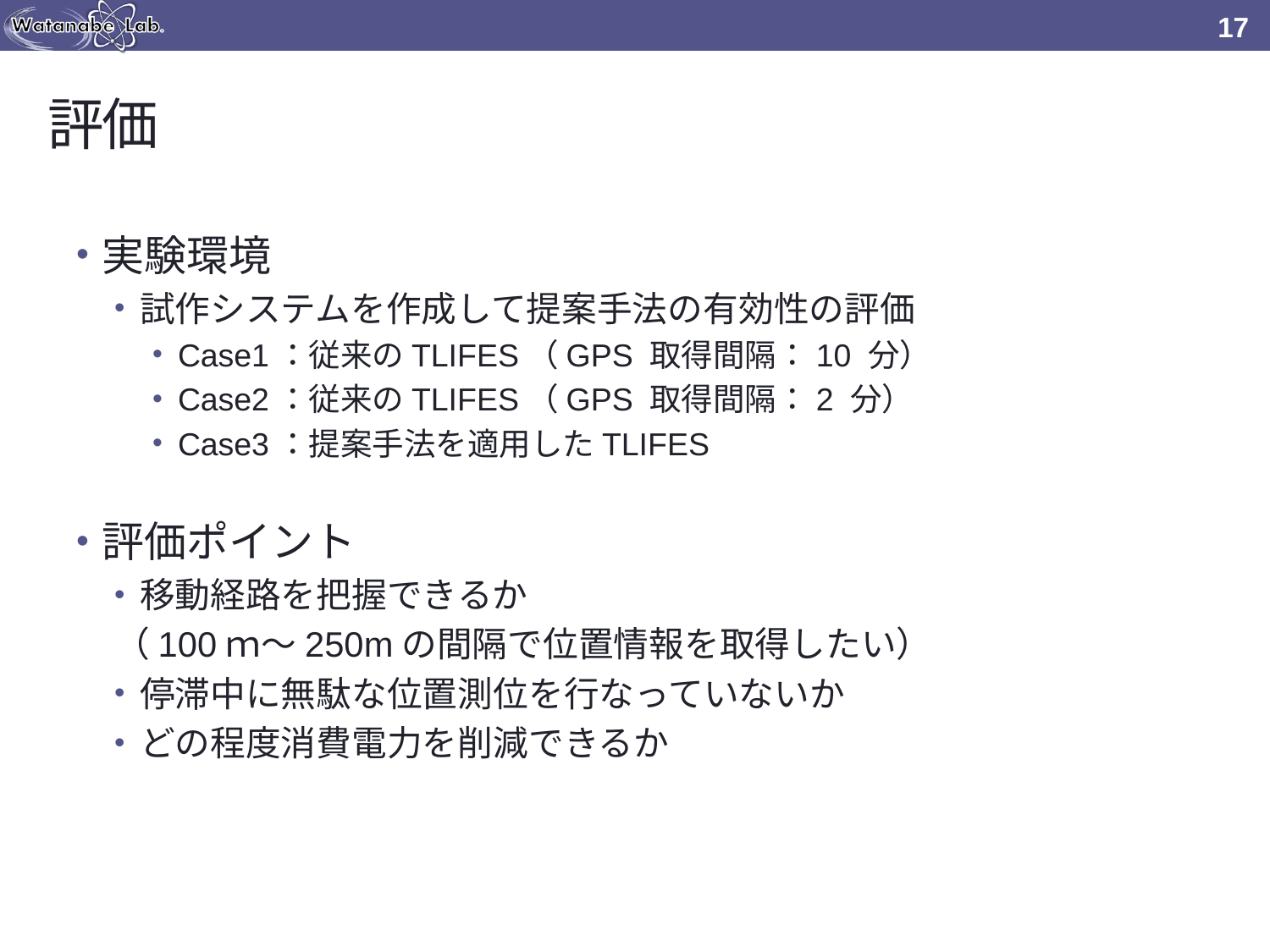

17
# 評価
実験環境
試作システムを作成して提案手法の有効性の評価
Case1：従来のTLIFES（GPS 取得間隔：10 分）
Case2：従来のTLIFES（GPS 取得間隔：2 分）
Case3：提案手法を適用したTLIFES

評価ポイント
移動経路を把握できるか
（100ｍ～250mの間隔で位置情報を取得したい）
停滞中に無駄な位置測位を行なっていないか
どの程度消費電力を削減できるか